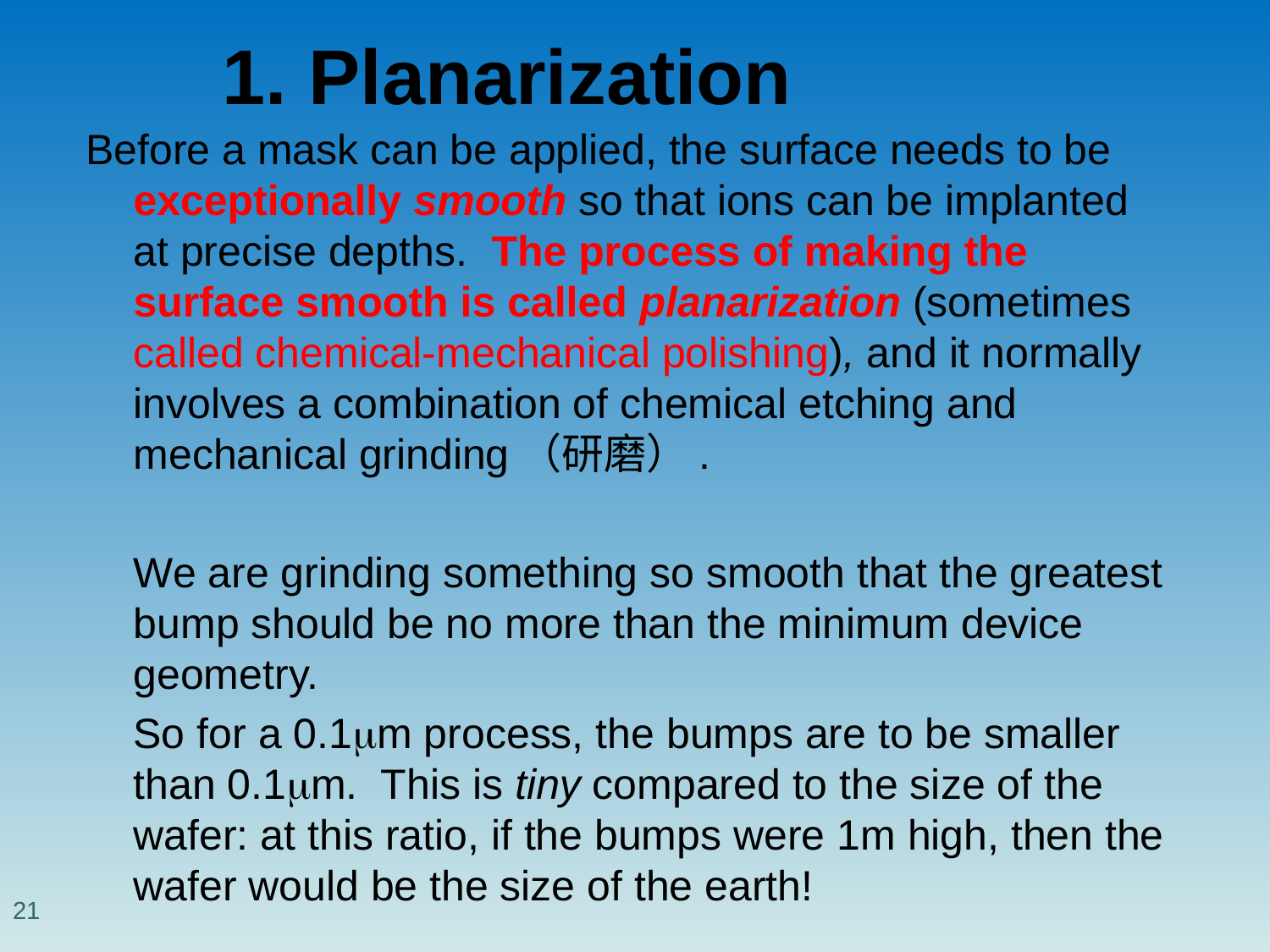

# 1. Planarization
Before a mask can be applied, the surface needs to be exceptionally smooth so that ions can be implanted at precise depths.  The process of making the surface smooth is called planarization (sometimes called chemical-mechanical polishing), and it normally involves a combination of chemical etching and mechanical grinding（研磨）.

	We are grinding something so smooth that the greatest bump should be no more than the minimum device geometry.
	So for a 0.1μm process, the bumps are to be smaller than 0.1μm.  This is tiny compared to the size of the wafer: at this ratio, if the bumps were 1m high, then the wafer would be the size of the earth!

21